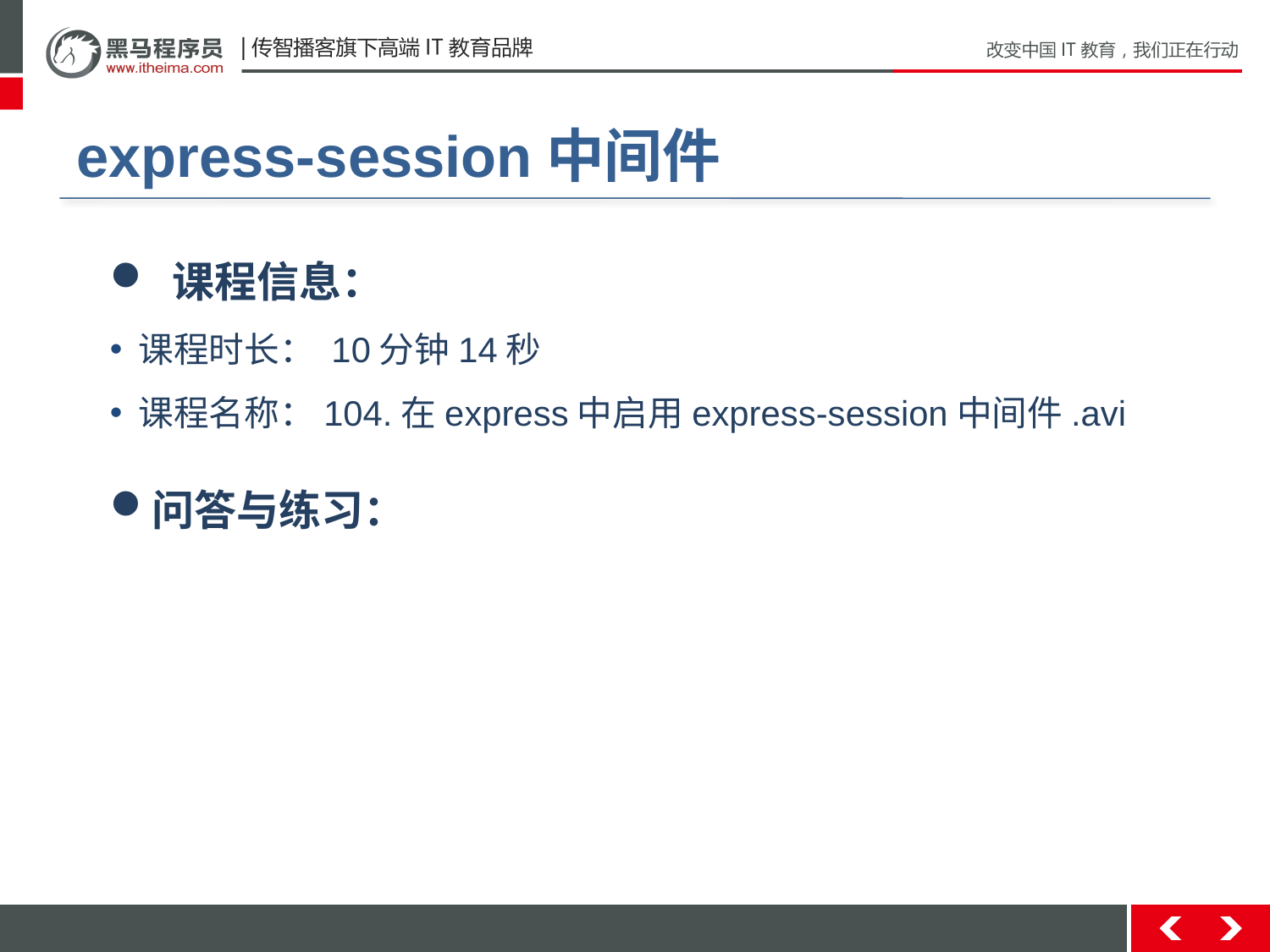

# express-session中间件
 课程信息：
 课程时长： 10分钟14秒
 课程名称：104.在express中启用express-session中间件.avi
问答与练习：